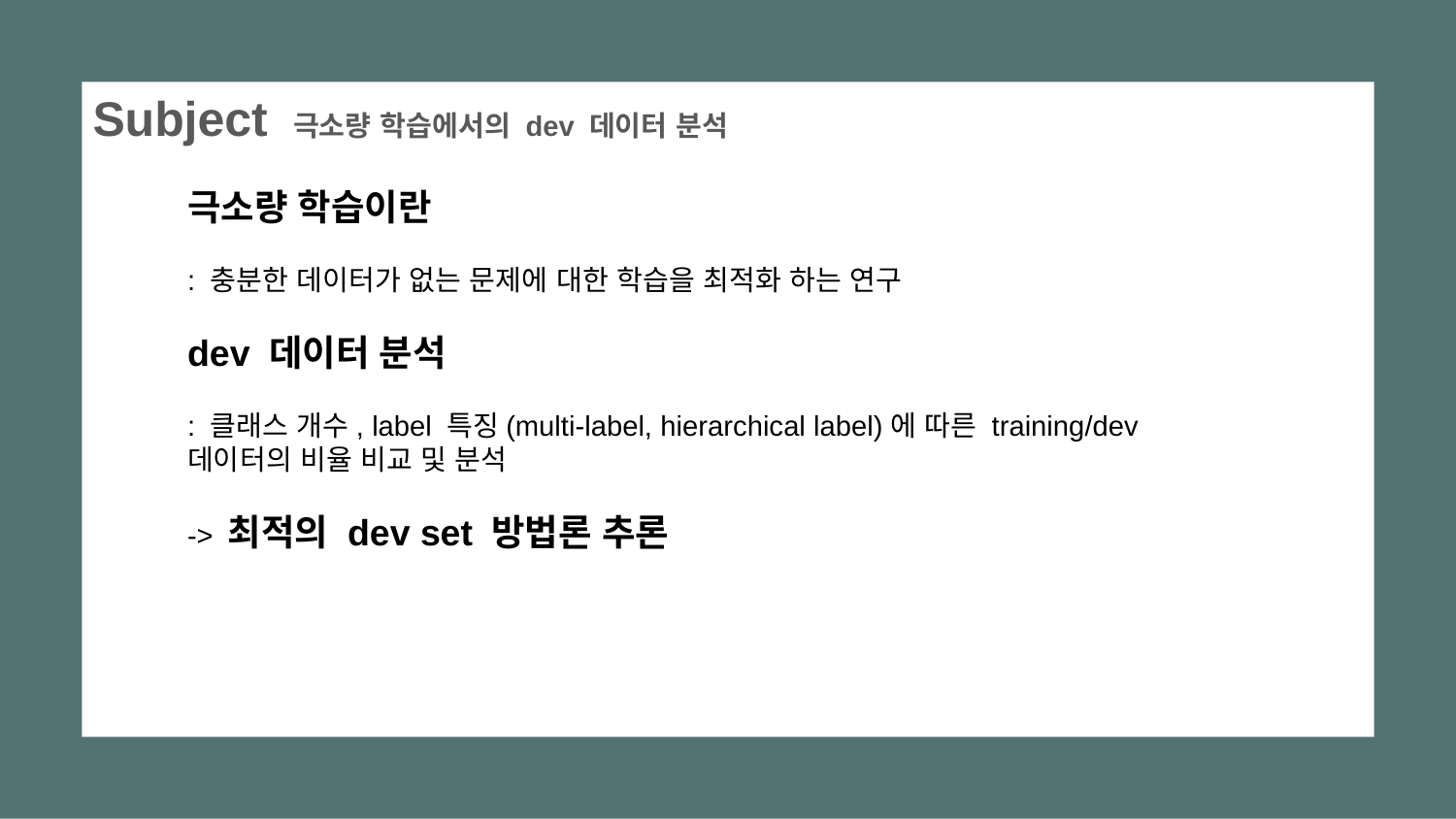

Subject 극소량 학습에서의 dev 데이터 분석
극소량 학습이란

: 충분한 데이터가 없는 문제에 대한 학습을 최적화 하는 연구

dev 데이터 분석

: 클래스 개수, label 특징(multi-label, hierarchical label)에 따른 training/dev 데이터의 비율 비교 및 분석

-> 최적의 dev set 방법론 추론